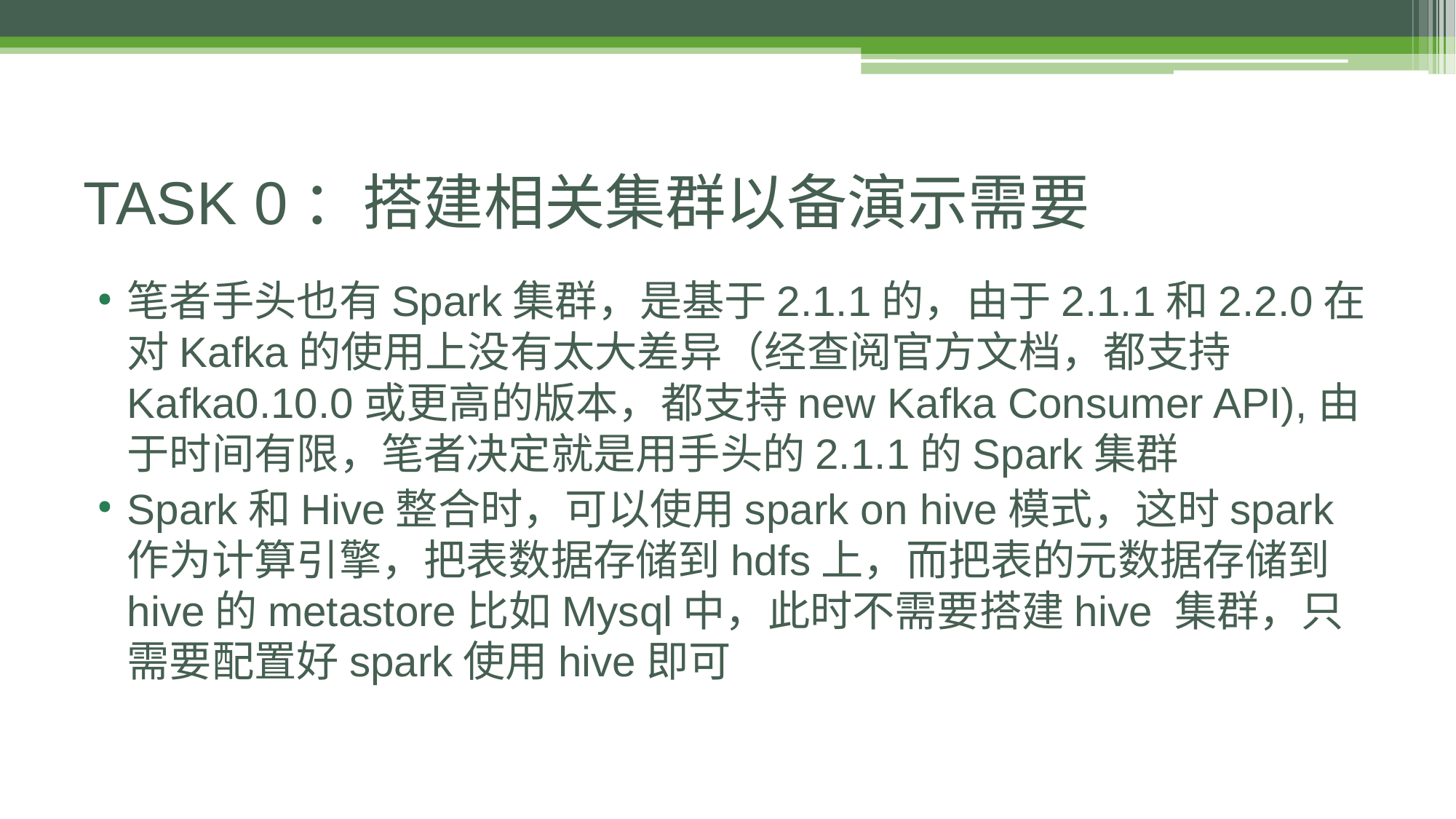

# TASK 0：搭建相关集群以备演示需要
笔者手头也有Spark集群，是基于2.1.1的，由于2.1.1和2.2.0在对Kafka的使用上没有太大差异（经查阅官方文档，都支持Kafka0.10.0或更高的版本，都支持new Kafka Consumer API),由于时间有限，笔者决定就是用手头的2.1.1的Spark集群
Spark和Hive整合时，可以使用spark on hive模式，这时spark作为计算引擎，把表数据存储到hdfs上，而把表的元数据存储到hive的metastore比如Mysql中，此时不需要搭建hive 集群，只需要配置好spark使用hive即可